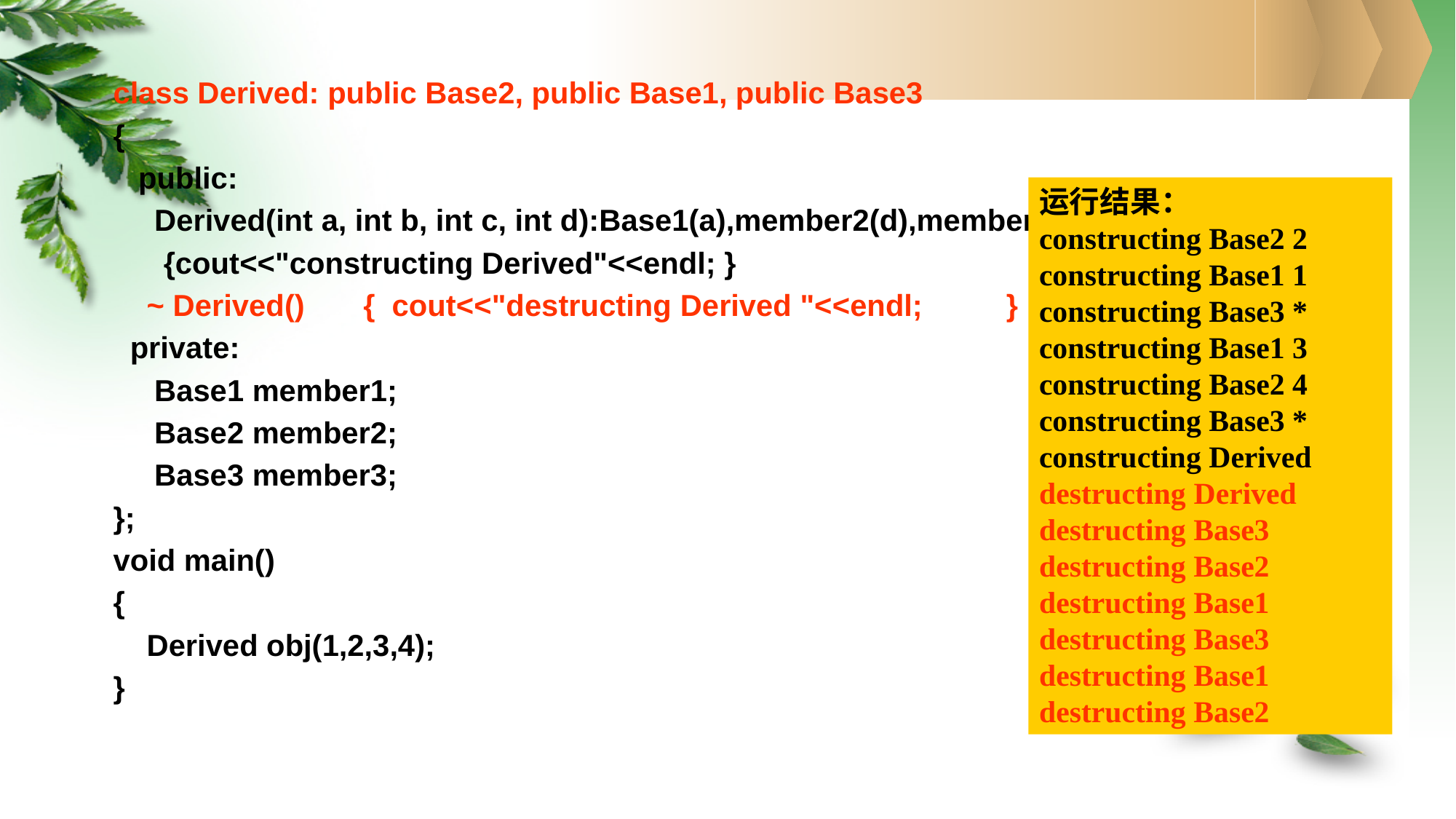

class Derived: public Base2, public Base1, public Base3
{
   public:
	Derived(int a, int b, int c, int d):Base1(a),member2(d),member1(c), Base2(b)
      {cout<<"constructing Derived"<<endl; }
    ~ Derived()       {  cout<<"destructing Derived "<<endl;          }
  private:
	Base1 member1;
	Base2 member2;
	Base3 member3;
};
void main()
{
    Derived obj(1,2,3,4);
}

运行结果：
constructing Base2 2
constructing Base1 1
constructing Base3 *
constructing Base1 3
constructing Base2 4
constructing Base3 *
constructing Derived
destructing Derived
destructing Base3
destructing Base2
destructing Base1
destructing Base3
destructing Base1
destructing Base2